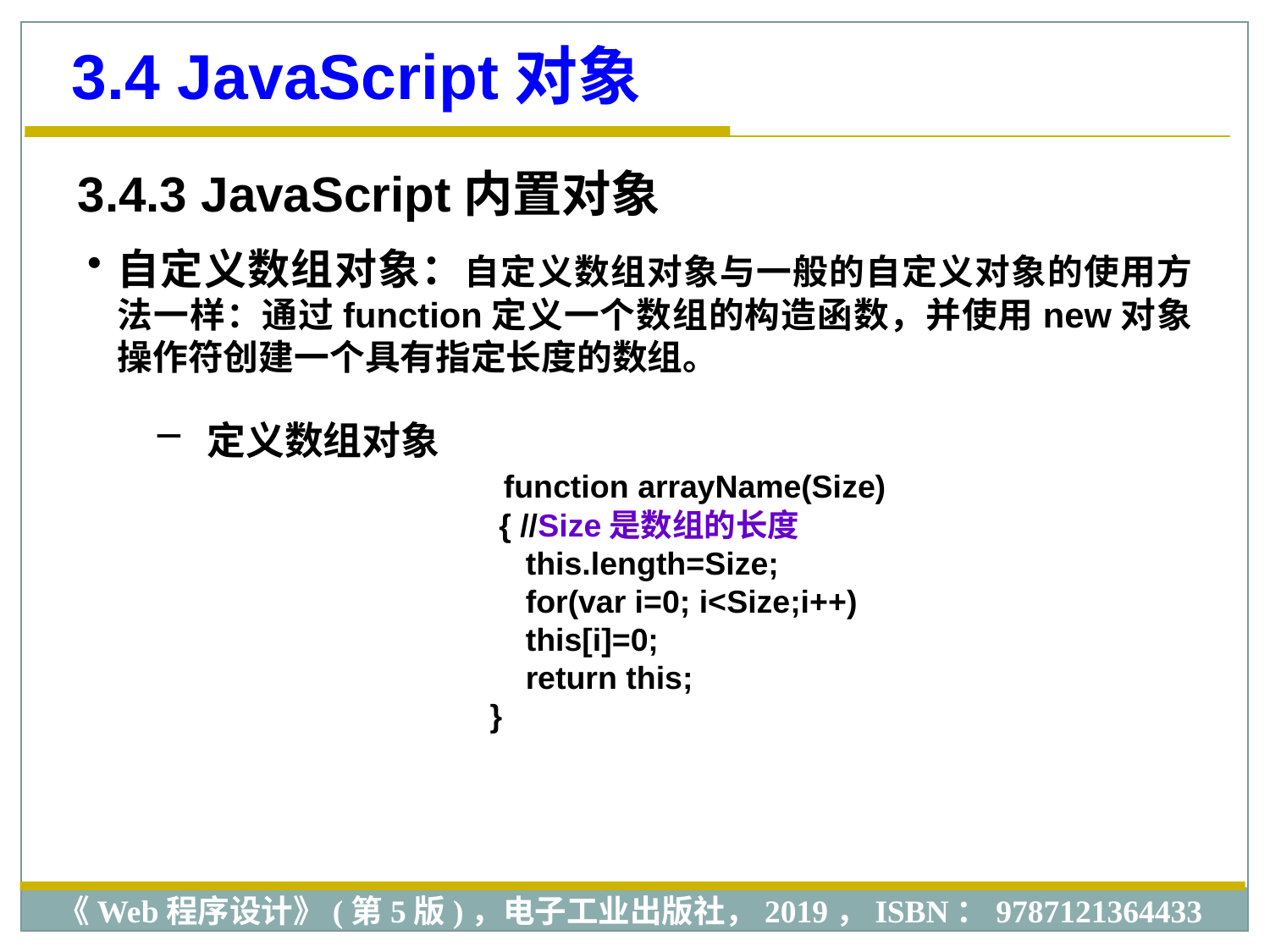

3.4 JavaScript对象
3.4.3 JavaScript内置对象
自定义数组对象：自定义数组对象与一般的自定义对象的使用方法一样：通过function定义一个数组的构造函数，并使用new对象操作符创建一个具有指定长度的数组。

 定义数组对象
                function arrayName(Size)
                 { //Size是数组的长度
                    this.length=Size;
                    for(var i=0; i<Size;i++)
                    this[i]=0;
                    return this;
                }